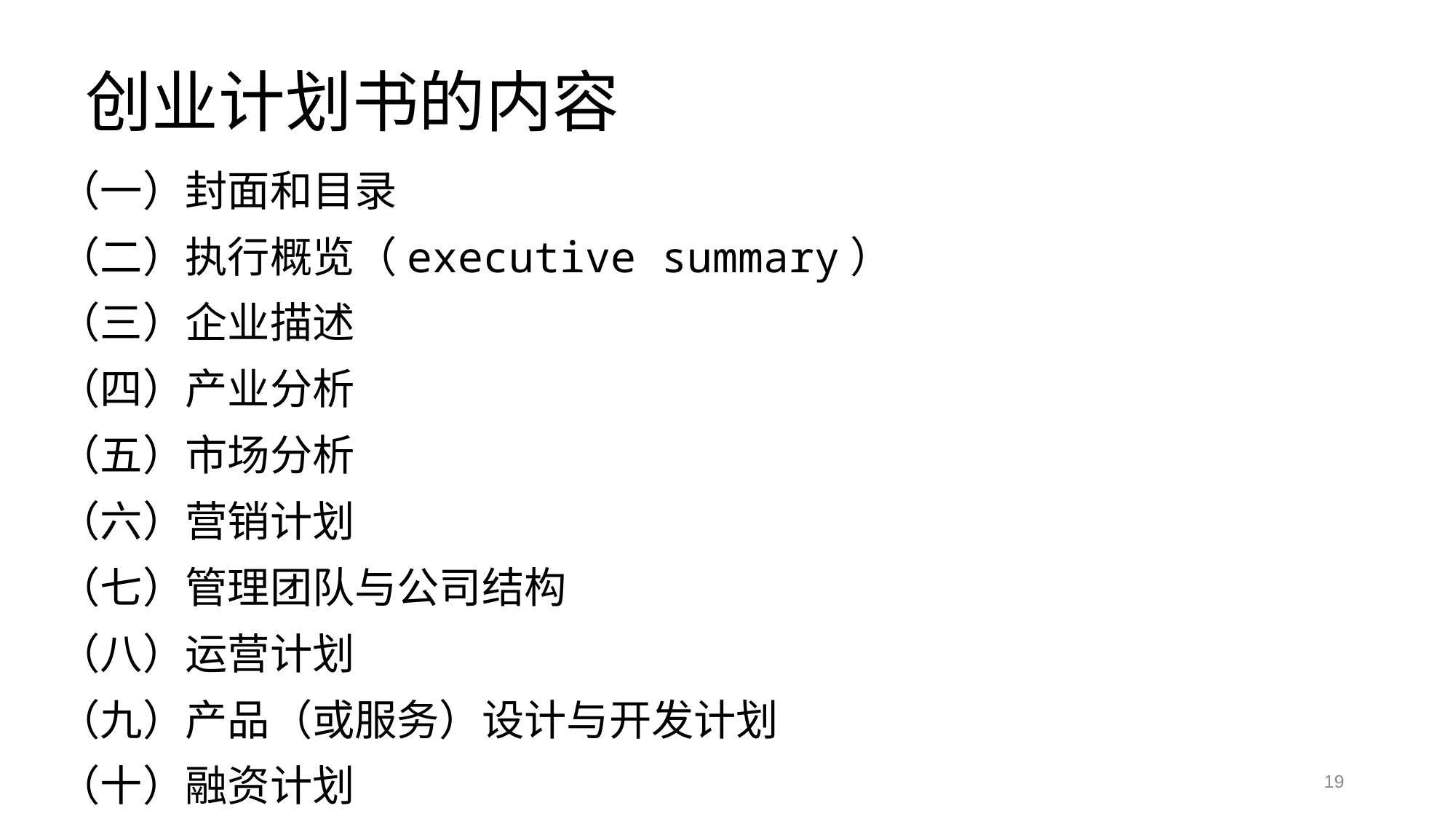

# 创业计划书的内容
（一）封面和目录
（二）执行概览（executive summary）
（三）企业描述
（四）产业分析
（五）市场分析
（六）营销计划
（七）管理团队与公司结构
（八）运营计划
（九）产品（或服务）设计与开发计划
（十）融资计划
19